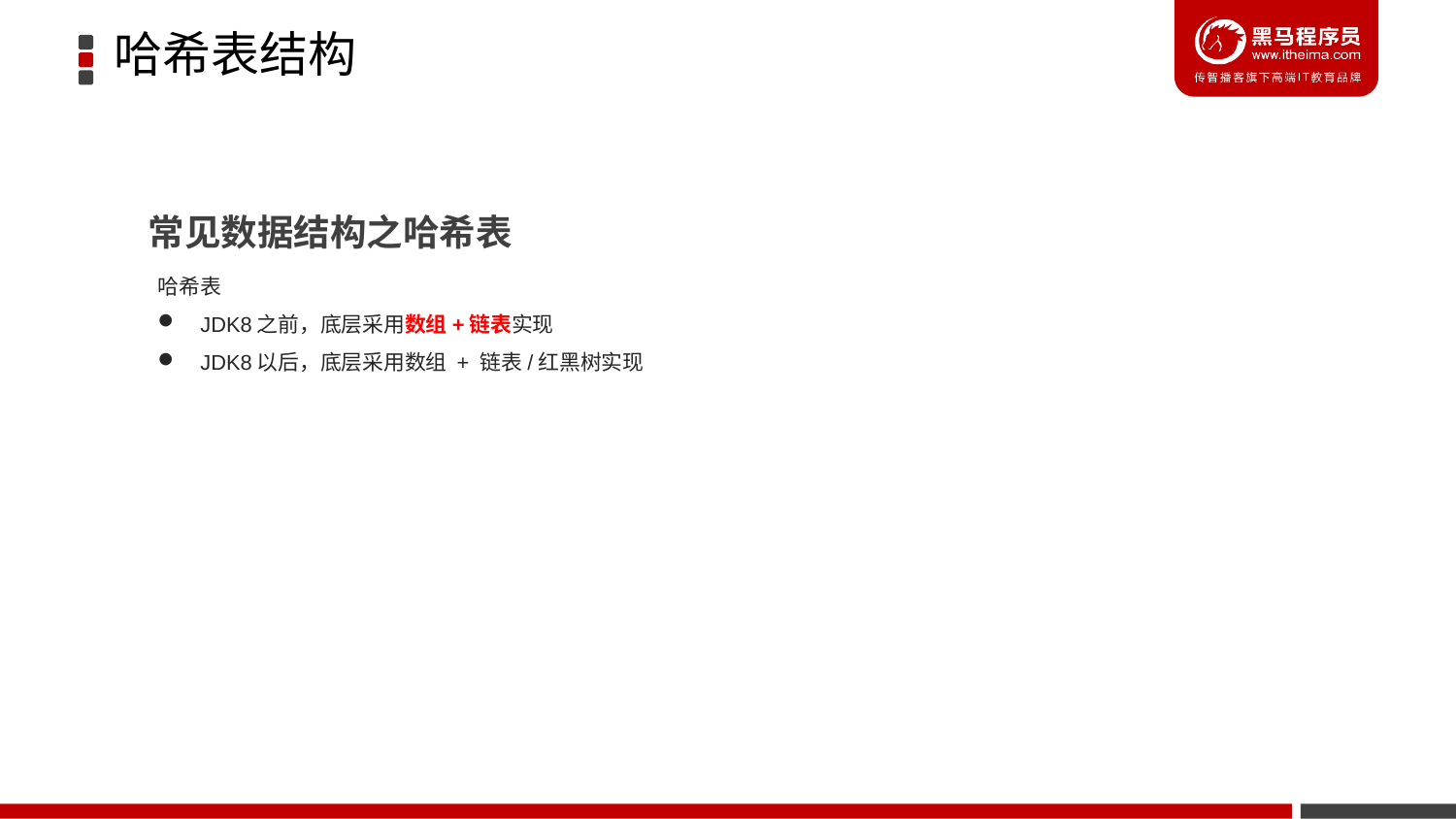

哈希表结构

常见数据结构之哈希表
哈希表
JDK8之前，底层采用数组+链表实现
JDK8以后，底层采用数组 + 链表/红黑树实现